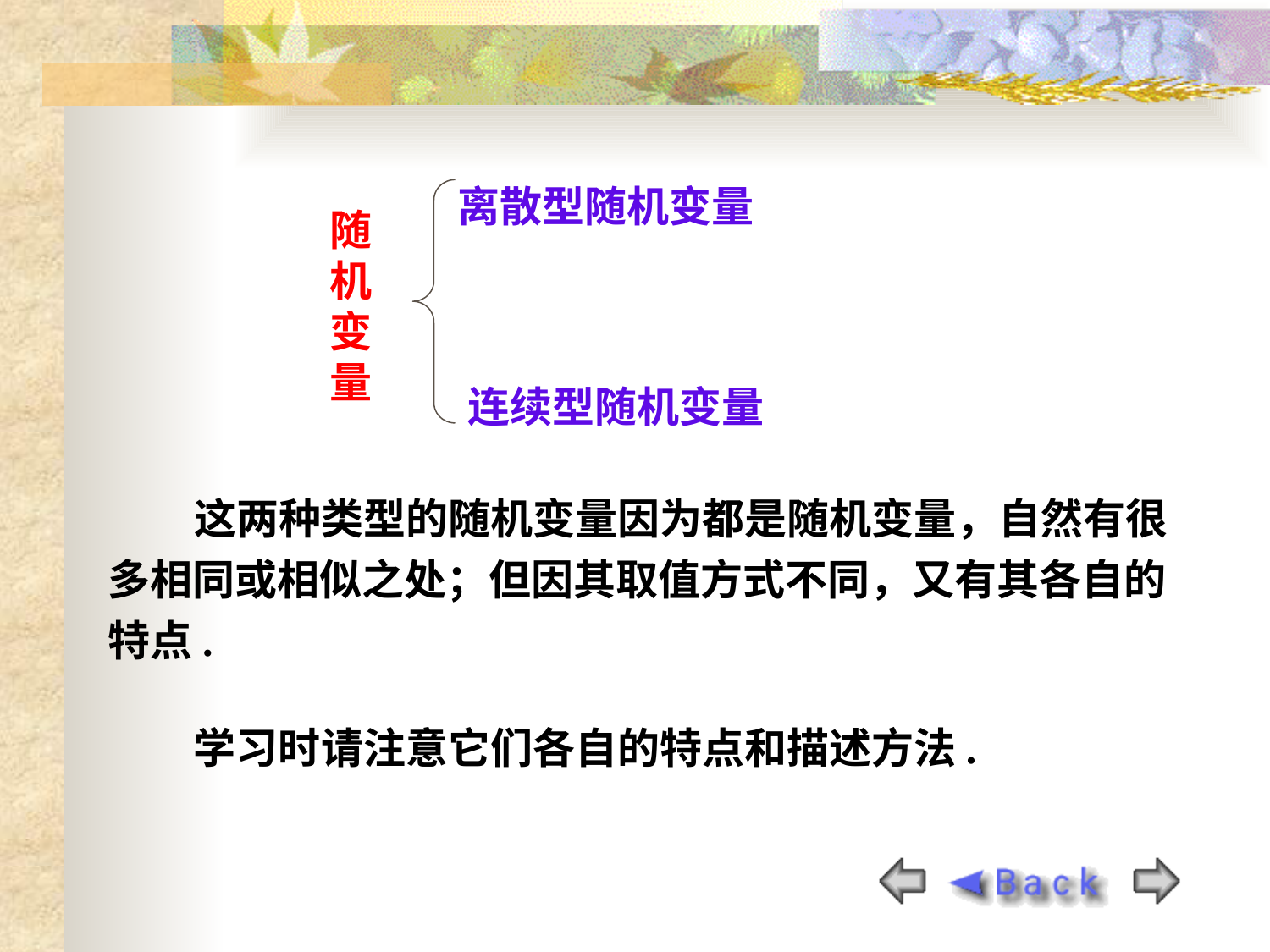

离散型随机变量

随机变量
连续型随机变量

        这两种类型的随机变量因为都是随机变量，自然有很多相同或相似之处；但因其取值方式不同，又有其各自的特点.
学习时请注意它们各自的特点和描述方法.